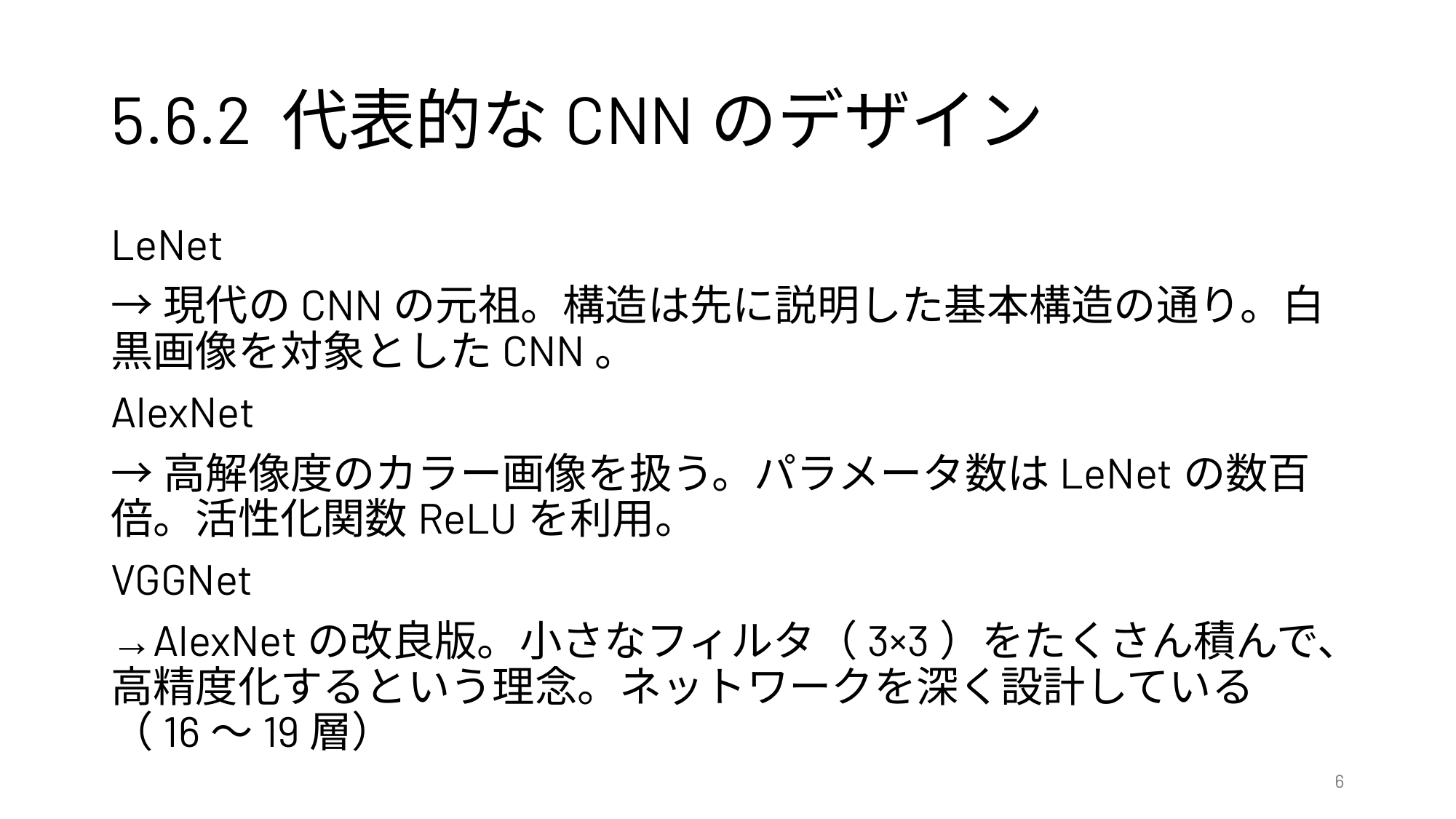

# 5.6.2 代表的なCNNのデザイン
LeNet
→現代のCNNの元祖。構造は先に説明した基本構造の通り。白黒画像を対象としたCNN。
AlexNet
→高解像度のカラー画像を扱う。パラメータ数はLeNetの数百倍。活性化関数ReLUを利用。
VGGNet
→AlexNetの改良版。小さなフィルタ（3×3）をたくさん積んで、高精度化するという理念。ネットワークを深く設計している（16〜19層）

6